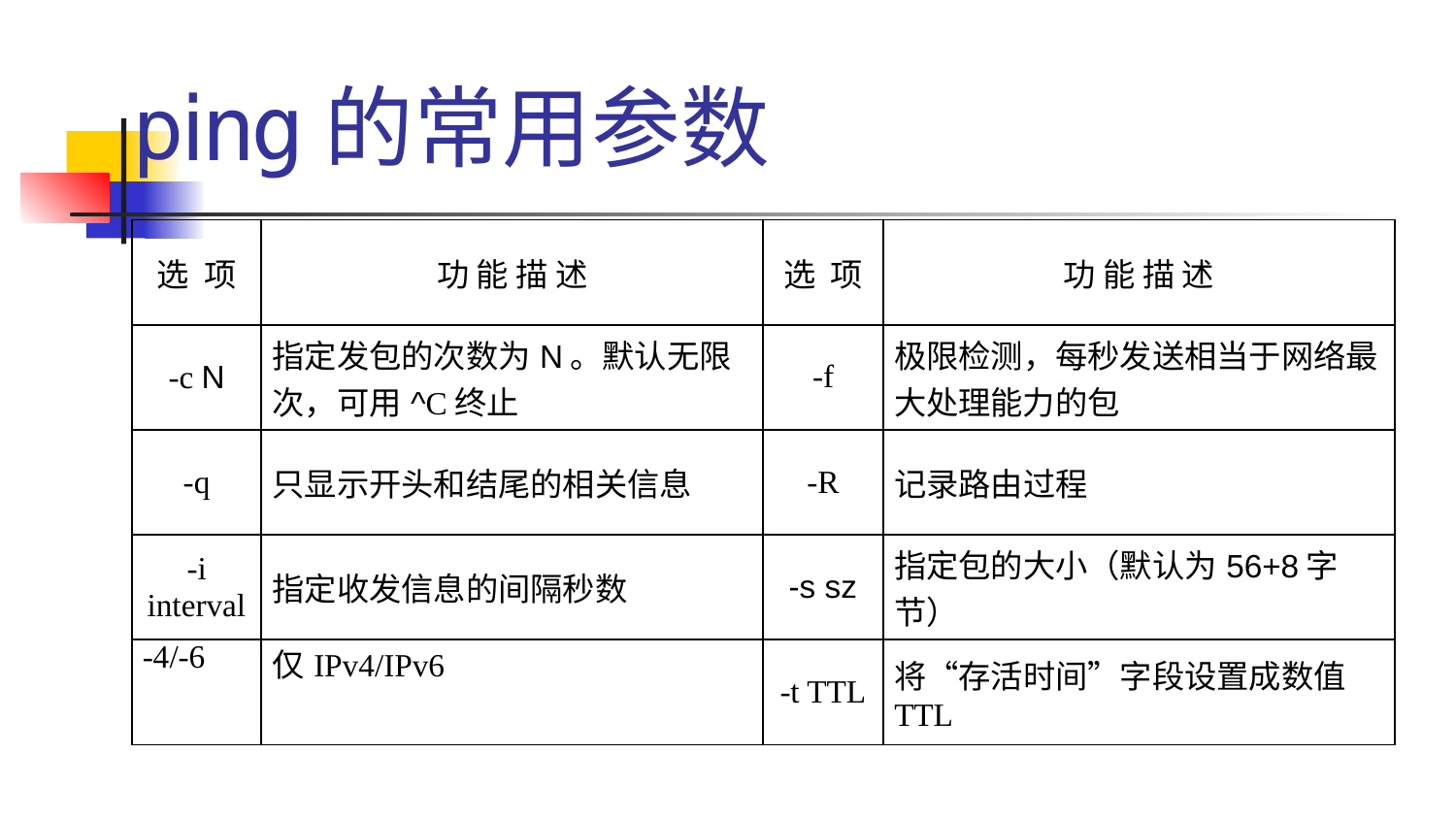

# ping的常用参数
| 选 项 | 功 能 描 述 | 选 项 | 功 能 描 述 |
| --- | --- | --- | --- |
| -c N | 指定发包的次数为N。默认无限次，可用^C终止 | -f | 极限检测，每秒发送相当于网络最大处理能力的包 |
| -q | 只显示开头和结尾的相关信息 | -R | 记录路由过程 |
| -i interval | 指定收发信息的间隔秒数 | -s sz | 指定包的大小（默认为56+8字节） |
| -4/-6 | 仅IPv4/IPv6 | -t TTL | 将“存活时间”字段设置成数值TTL |